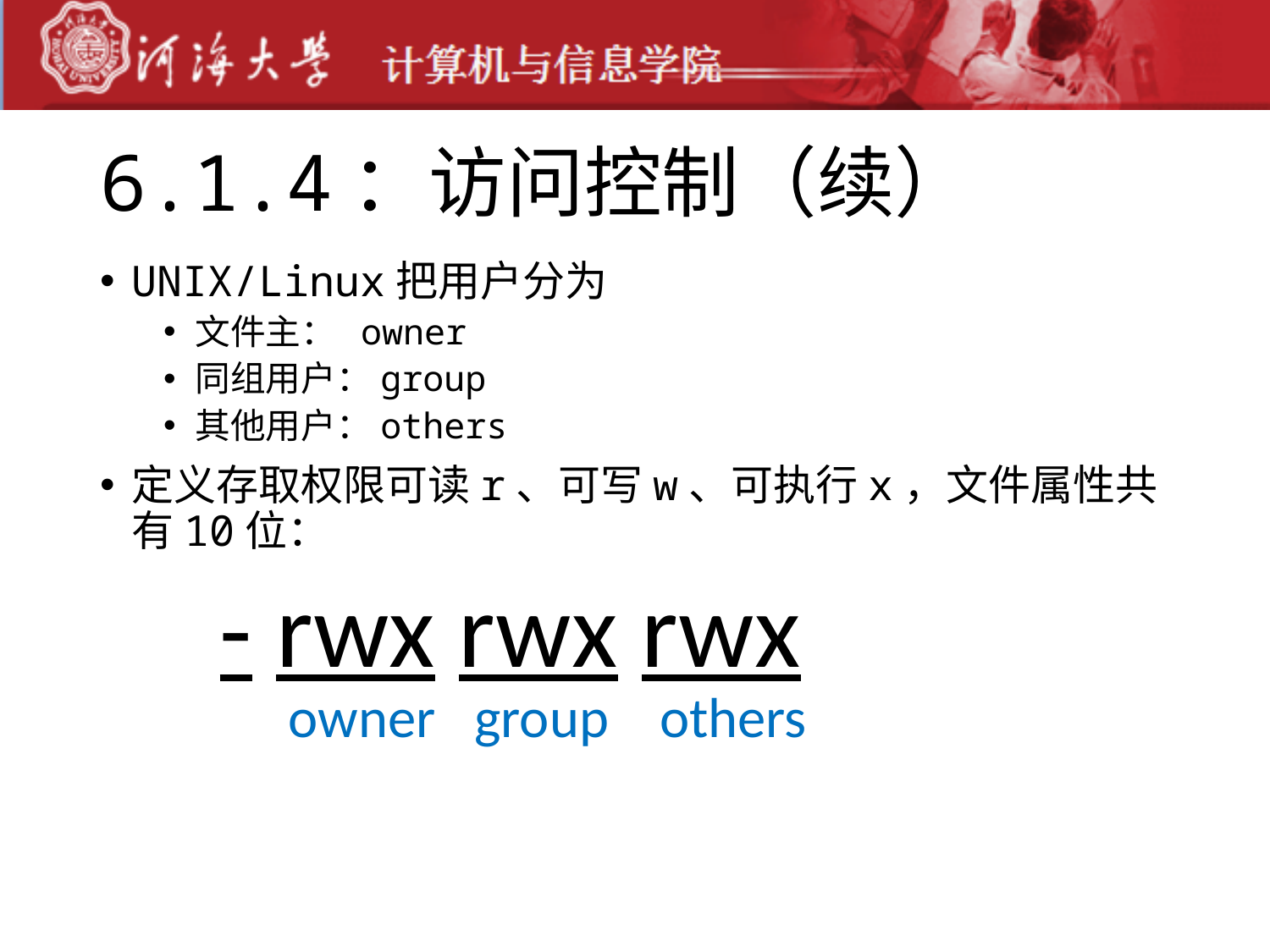

# 6.1.4：访问控制（续）
UNIX/Linux把用户分为
文件主：  owner
同组用户：group
其他用户：others
定义存取权限可读r、可写w、可执行x，文件属性共有10位：

- rwx rwx rwx
owner   group    others